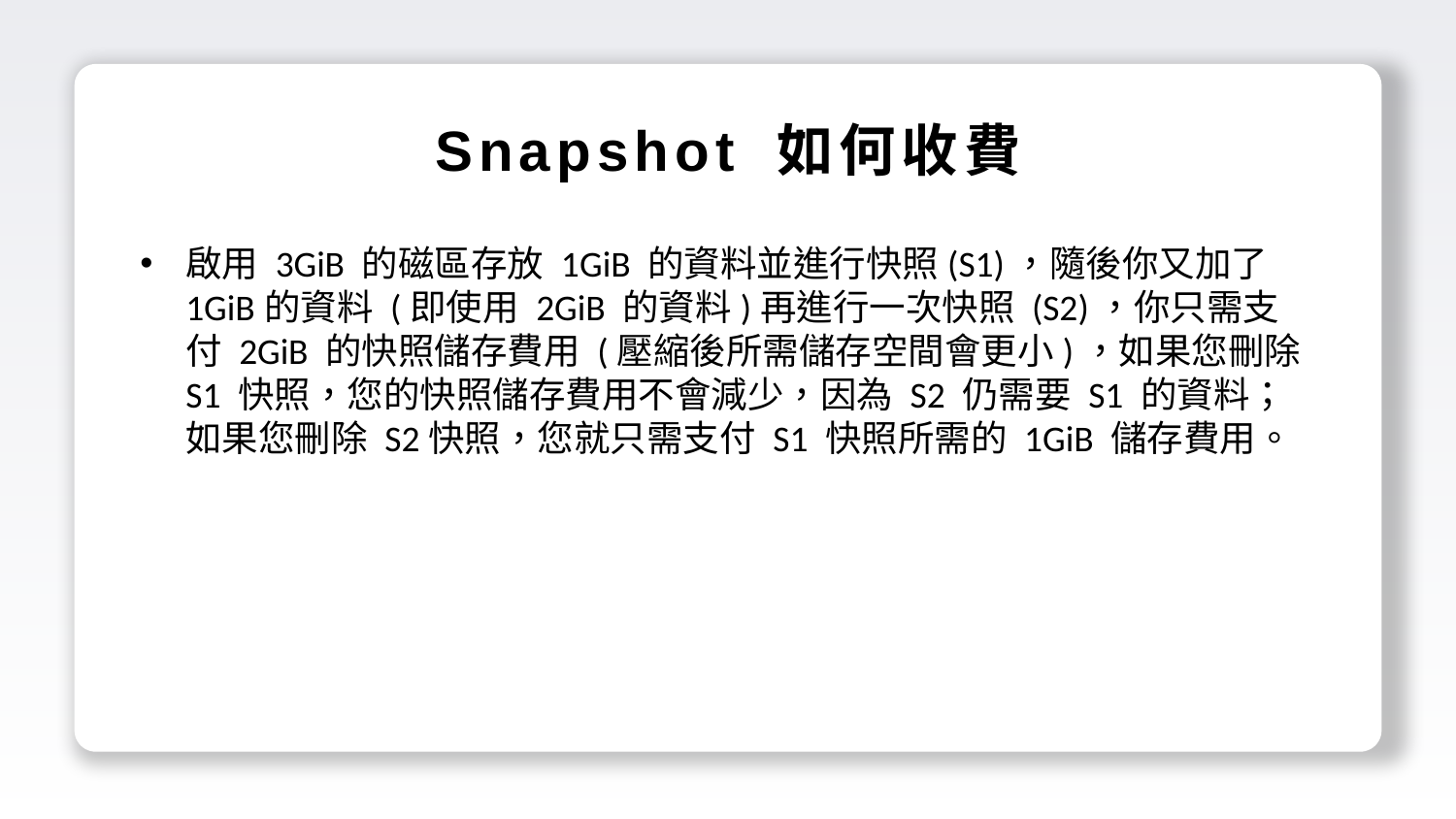

Snapshot 如何收費
啟用 3GiB 的磁區存放 1GiB 的資料並進行快照(S1)，隨後你又加了 1GiB的資料 (即使用 2GiB 的資料)再進行一次快照 (S2)，你只需支付 2GiB 的快照儲存費用 (壓縮後所需儲存空間會更小)，如果您刪除 S1 快照，您的快照儲存費用不會減少，因為 S2 仍需要 S1 的資料；如果您刪除 S2快照，您就只需支付 S1 快照所需的 1GiB 儲存費用。